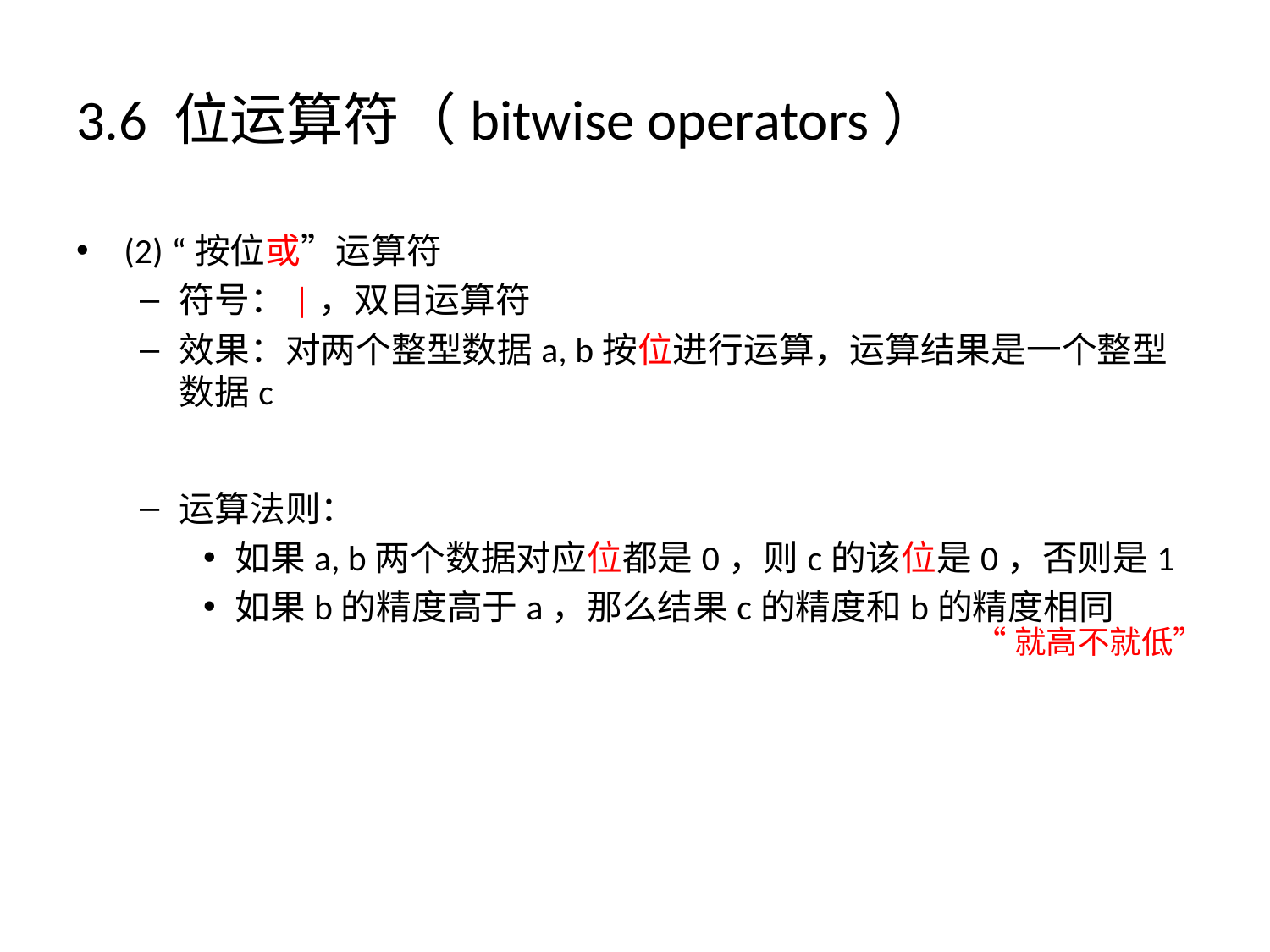

# 3.6 位运算符（bitwise operators）
(2) “按位或”运算符
符号：|，双目运算符
效果：对两个整型数据a, b按位进行运算，运算结果是一个整型数据c

运算法则：
如果a, b两个数据对应位都是0，则c的该位是0，否则是1
如果b的精度高于a，那么结果c的精度和b的精度相同
“就高不就低”